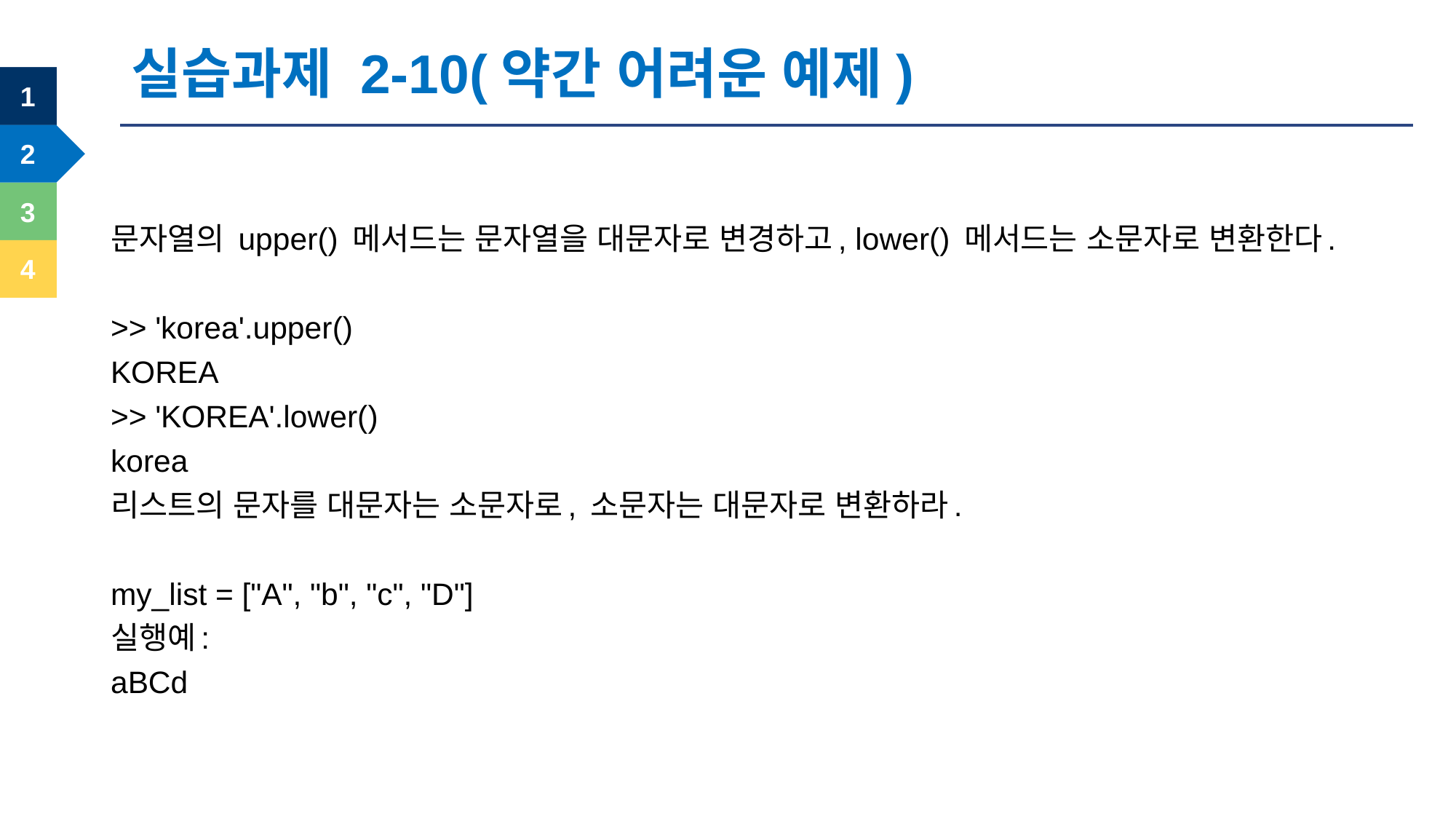

실습과제 2-10(약간 어려운 예제)
문자열의 upper() 메서드는 문자열을 대문자로 변경하고, lower() 메서드는 소문자로 변환한다.

>> 'korea'.upper()
KOREA
>> 'KOREA'.lower()
korea
리스트의 문자를 대문자는 소문자로, 소문자는 대문자로 변환하라.

my_list = ["A", "b", "c", "D"]
실행예:
aBCd